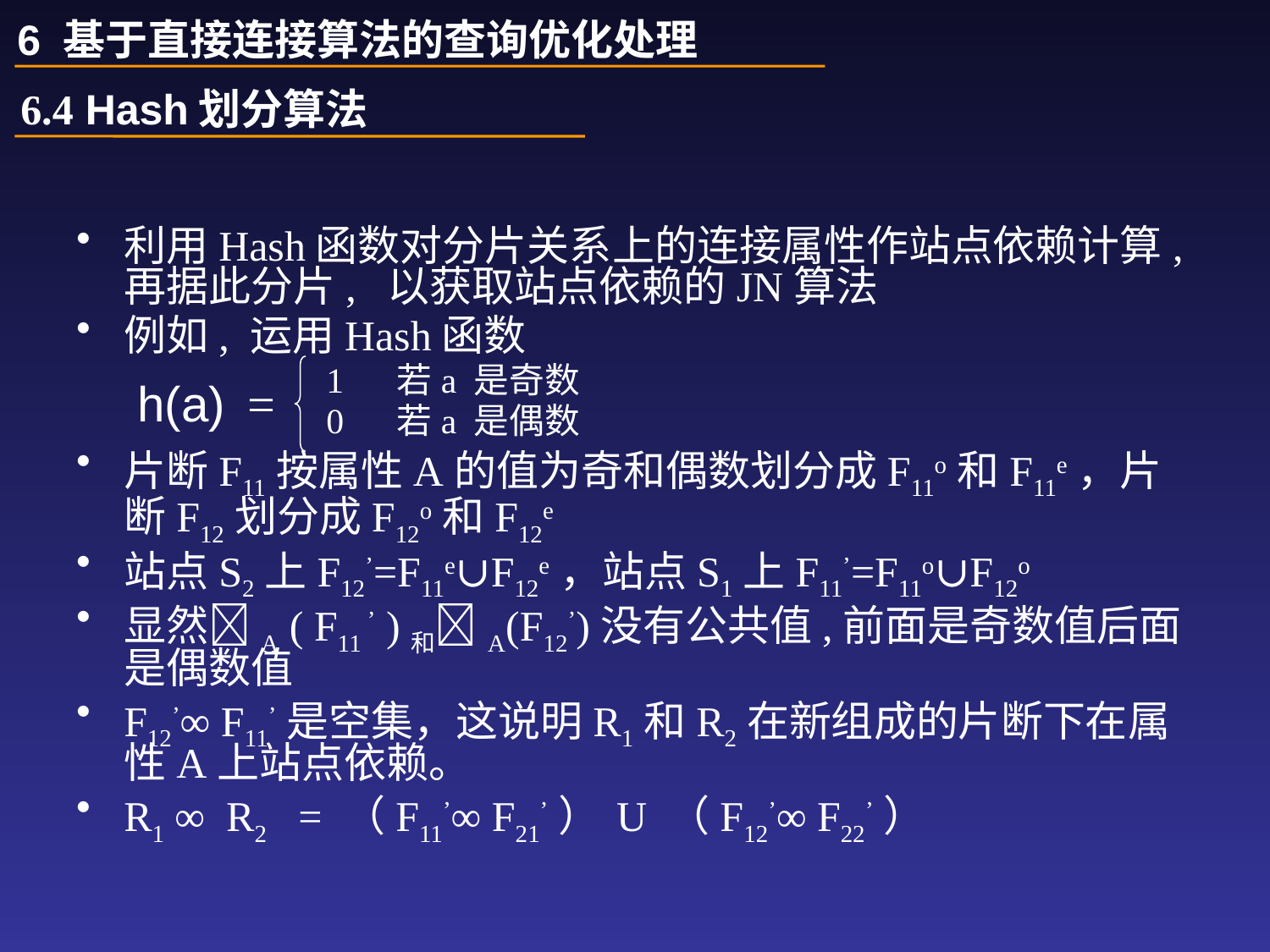

6 基于直接连接算法的查询优化处理

6.4 Hash划分算法

利用Hash函数对分片关系上的连接属性作站点依赖计算, 再据此分片,  以获取站点依赖的JN算法
例如, 运用Hash函数
                     1     若a 是奇数
                     0     若a 是偶数
片断F11按属性A的值为奇和偶数划分成F11o和F11e，片断F12划分成F12o和F12e
站点S2上F12’=F11e∪F12e，站点S1上F11’=F11o∪F12o
显然πA ( F11 ’ )和πA(F12’)没有公共值,前面是奇数值后面是偶数值
F12’∞ F11’是空集，这说明R1和R2在新组成的片断下在属性A上站点依赖。
R1 ∞  R2   = （F11’∞ F21’） U （F12’∞ F22’）

h(a)
=